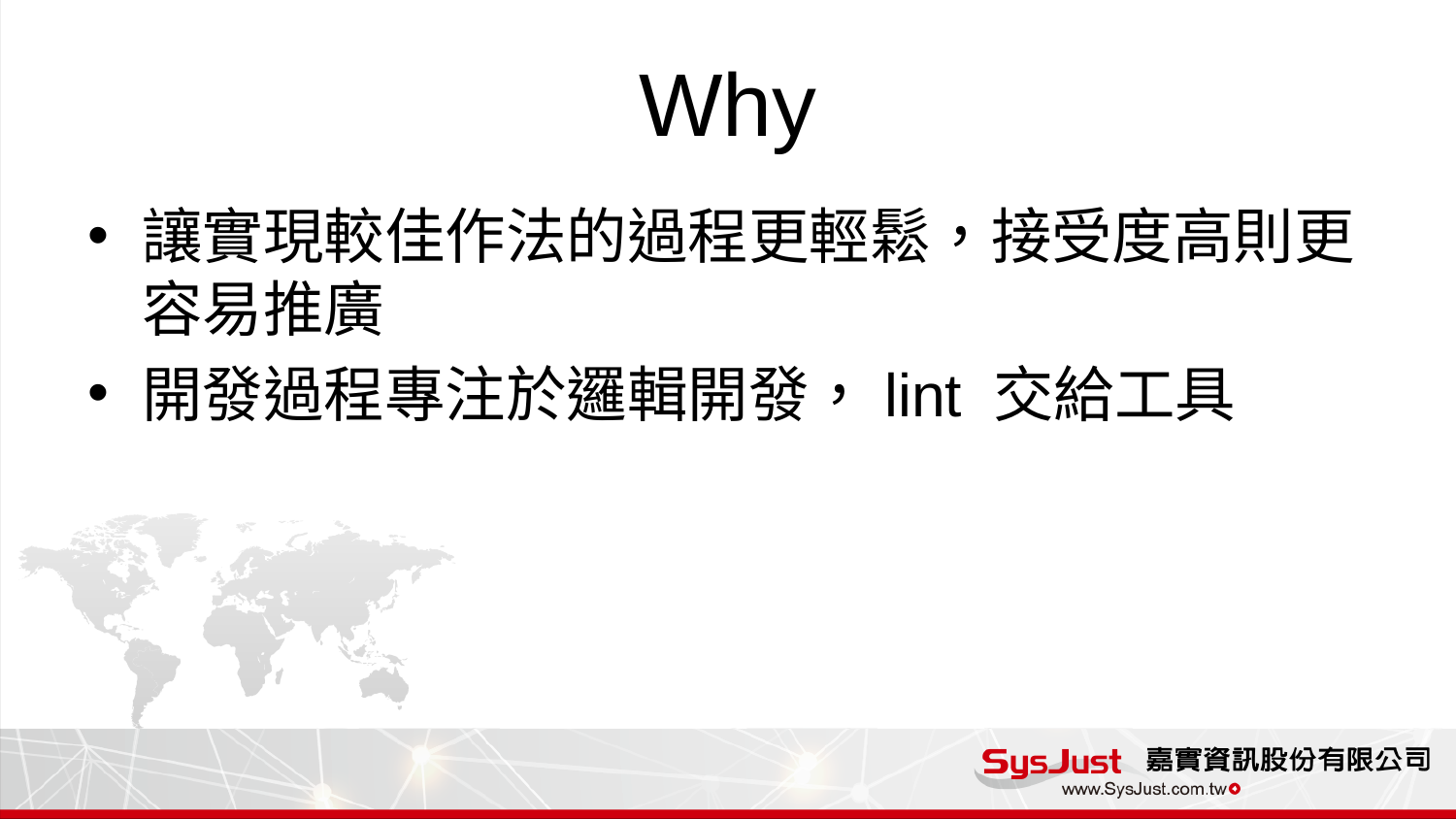

# Why
讓實現較佳作法的過程更輕鬆，接受度高則更容易推廣
開發過程專注於邏輯開發，lint 交給工具